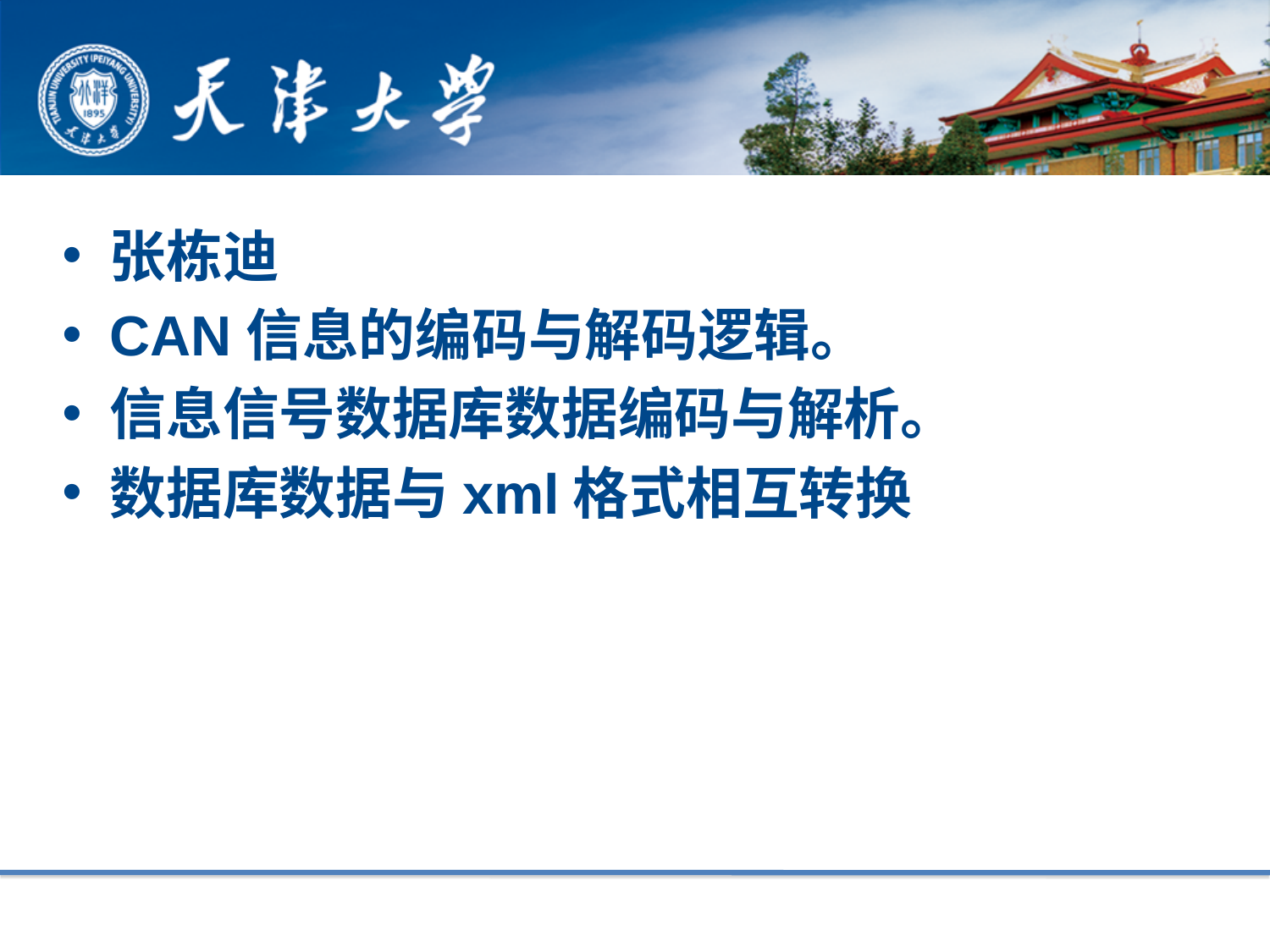

张栋迪
CAN信息的编码与解码逻辑。
信息信号数据库数据编码与解析。
数据库数据与xml格式相互转换